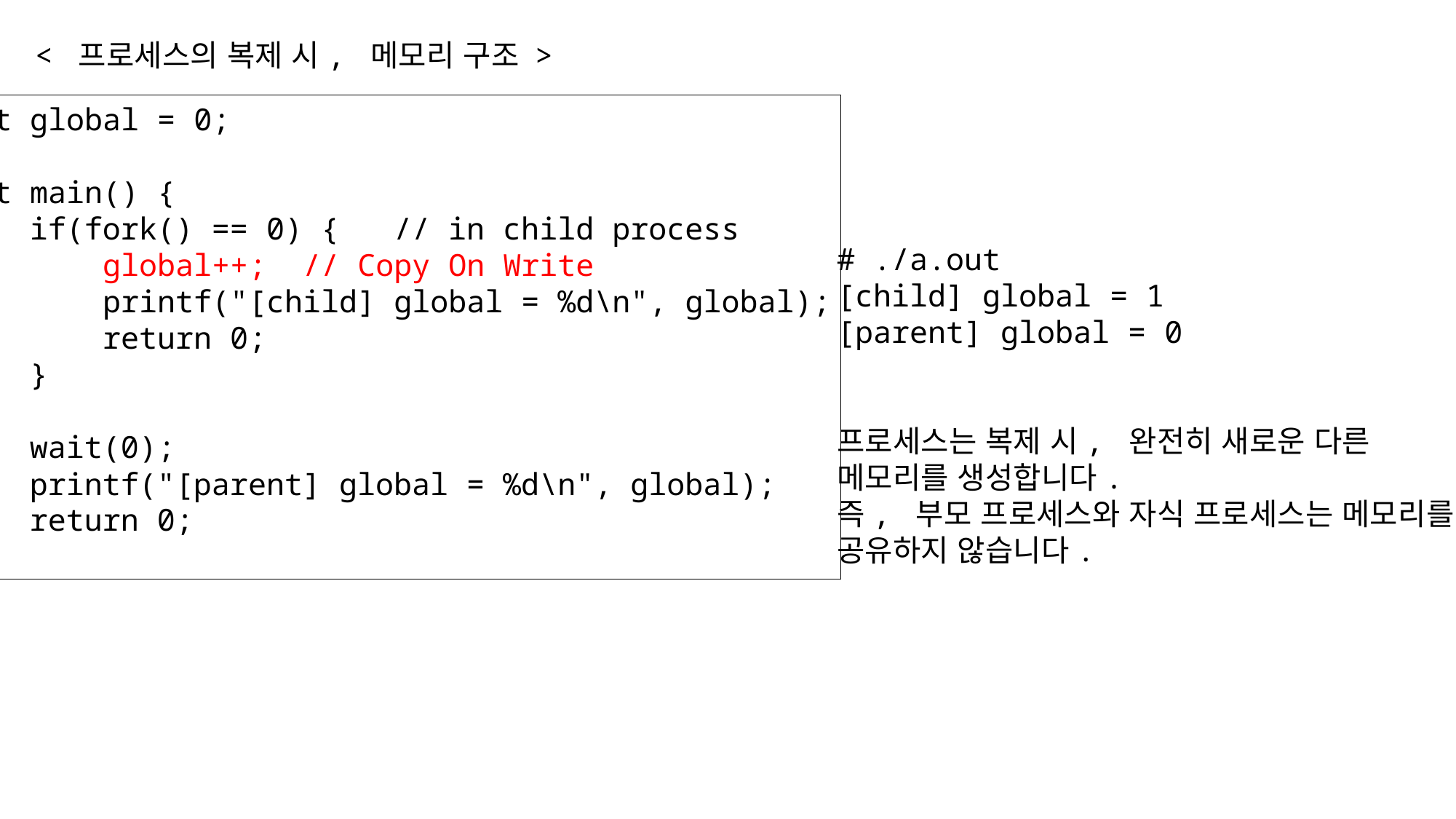

< 프로세스의 복제 시, 메모리 구조 >

int global = 0;

int main() {
    if(fork() == 0) {   // in child process
        global++;  // Copy On Write
        printf("[child] global = %d\n", global);
        return 0;
    }

    wait(0);
    printf("[parent] global = %d\n", global);
    return 0;
}
# ./a.out
[child] global = 1
[parent] global = 0

프로세스는 복제 시, 완전히 새로운 다른
메모리를 생성합니다.
즉, 부모 프로세스와 자식 프로세스는 메모리를
공유하지 않습니다.